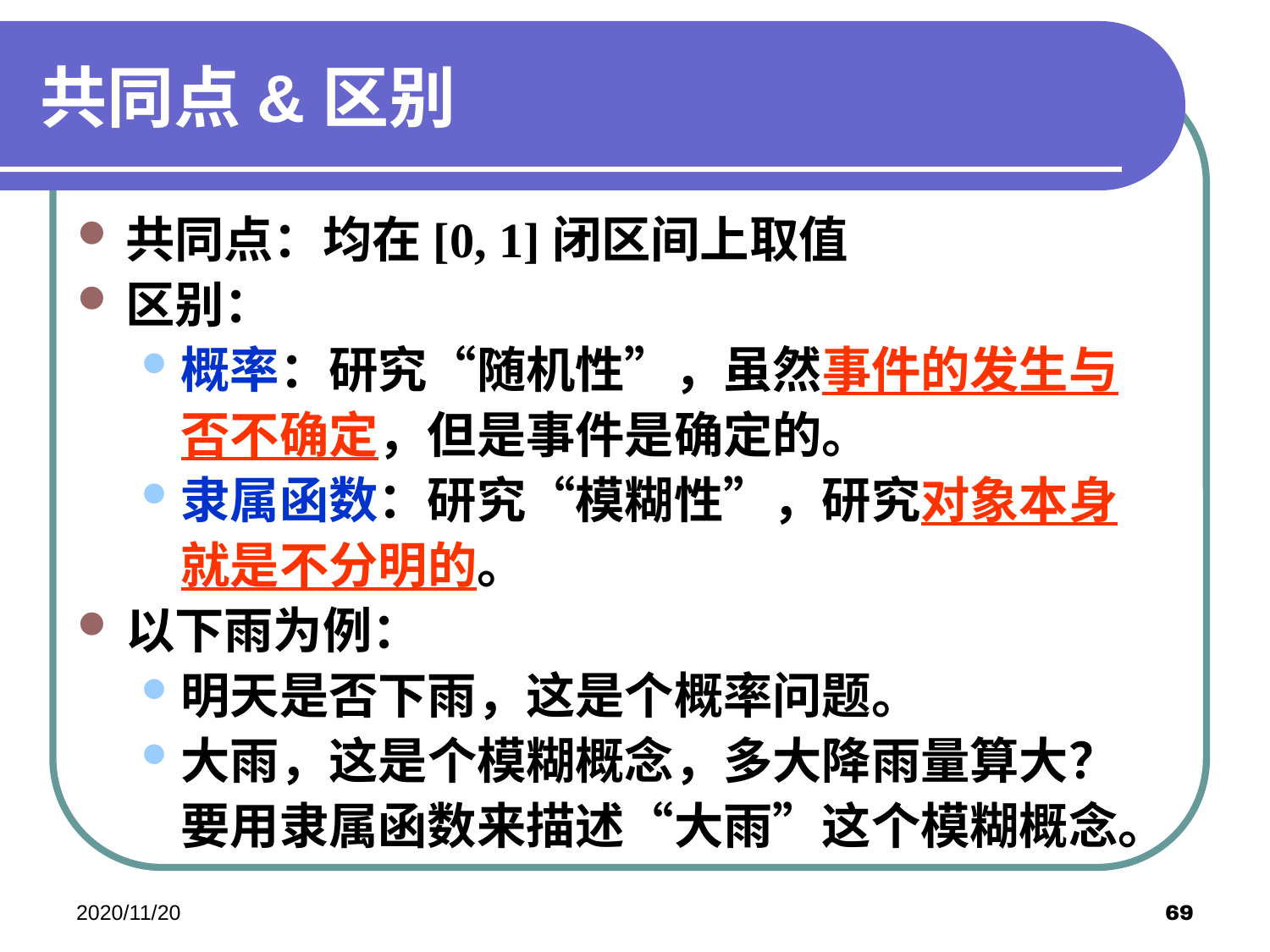

# 共同点&区别
共同点：均在[0, 1]闭区间上取值
区别：
概率：研究“随机性”，虽然事件的发生与否不确定，但是事件是确定的。
隶属函数：研究“模糊性”，研究对象本身就是不分明的。
以下雨为例：
明天是否下雨，这是个概率问题。
大雨，这是个模糊概念，多大降雨量算大？要用隶属函数来描述“大雨”这个模糊概念。
2020/11/20
69